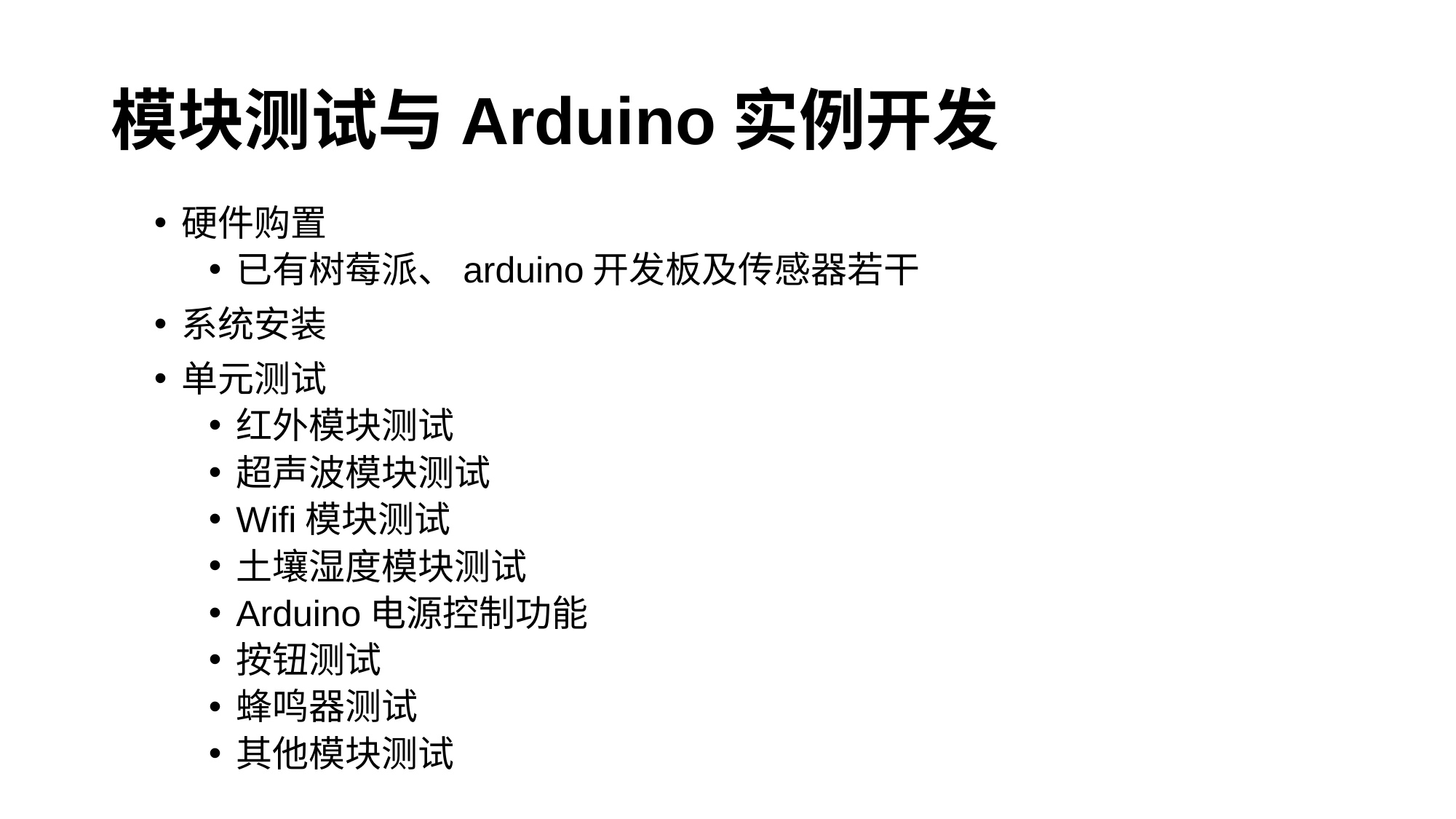

# 模块测试与Arduino实例开发
硬件购置
已有树莓派、arduino开发板及传感器若干
系统安装
单元测试
红外模块测试
超声波模块测试
Wifi模块测试
土壤湿度模块测试
Arduino电源控制功能
按钮测试
蜂鸣器测试
其他模块测试